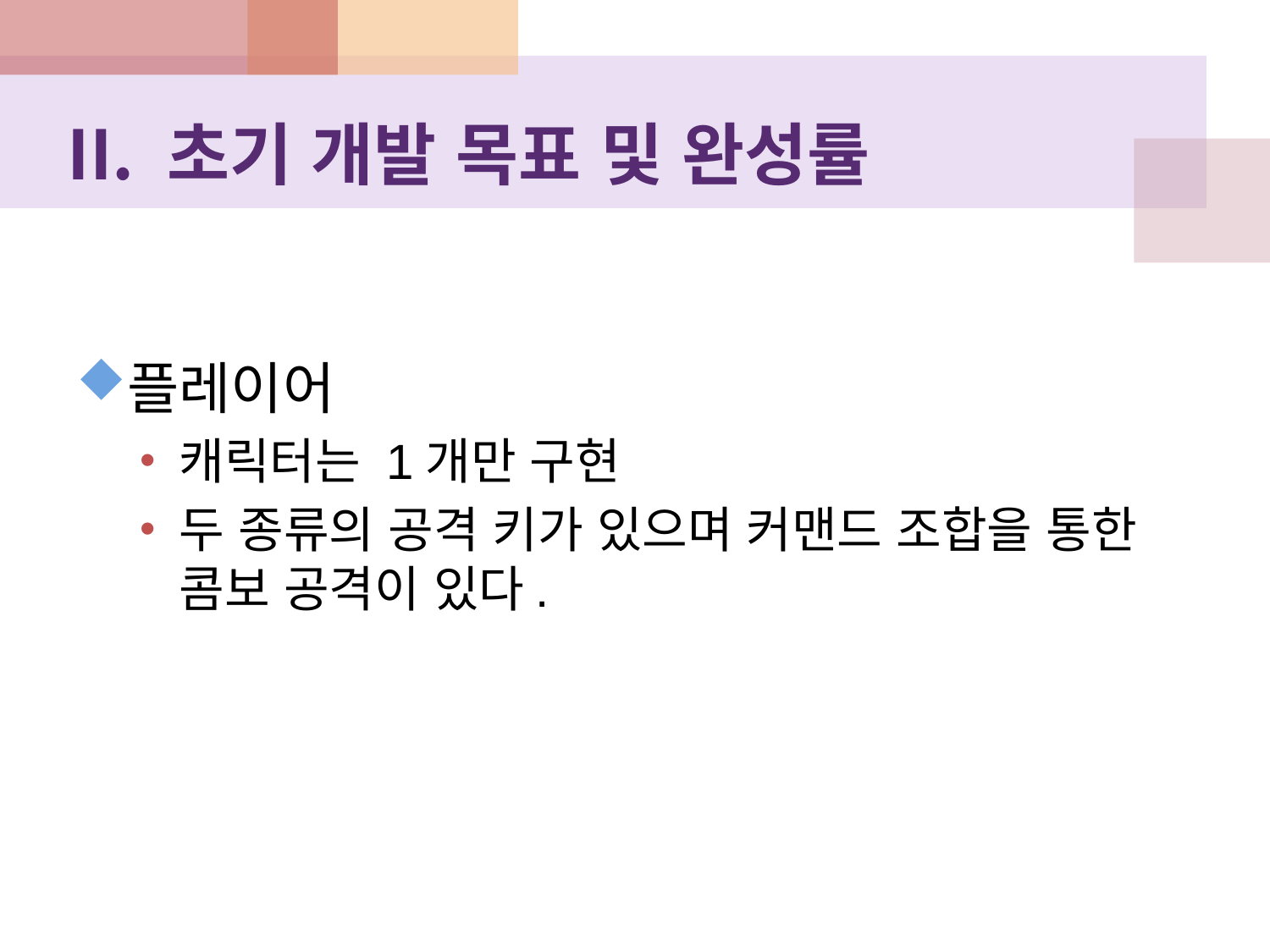

초기 개발 목표 및 완성률
플레이어
캐릭터는 1개만 구현
두 종류의 공격 키가 있으며 커맨드 조합을 통한 콤보 공격이 있다.